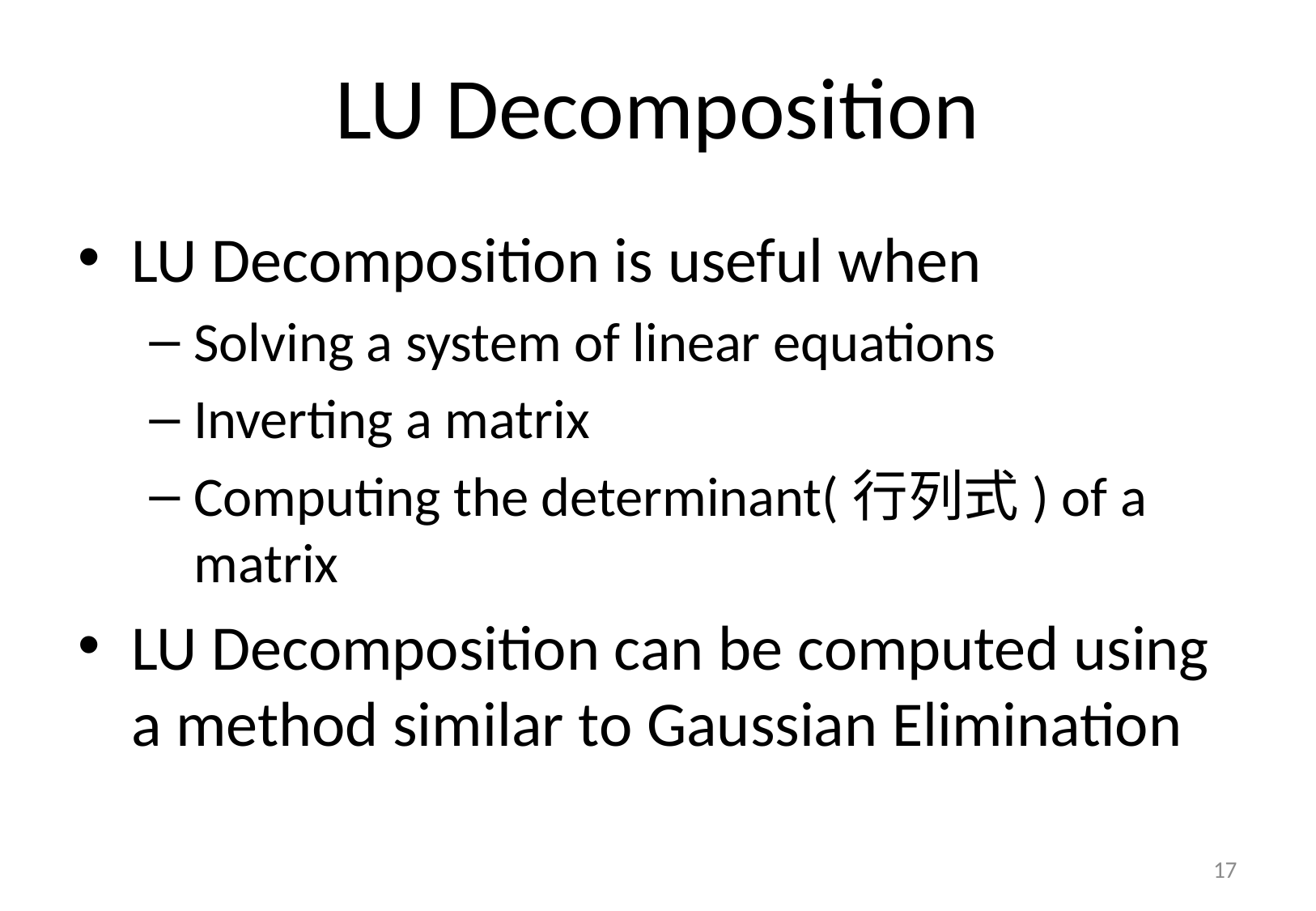

# LU Decomposition
LU Decomposition is useful when
Solving a system of linear equations
Inverting a matrix
Computing the determinant(行列式) of a matrix
LU Decomposition can be computed using a method similar to Gaussian Elimination
17